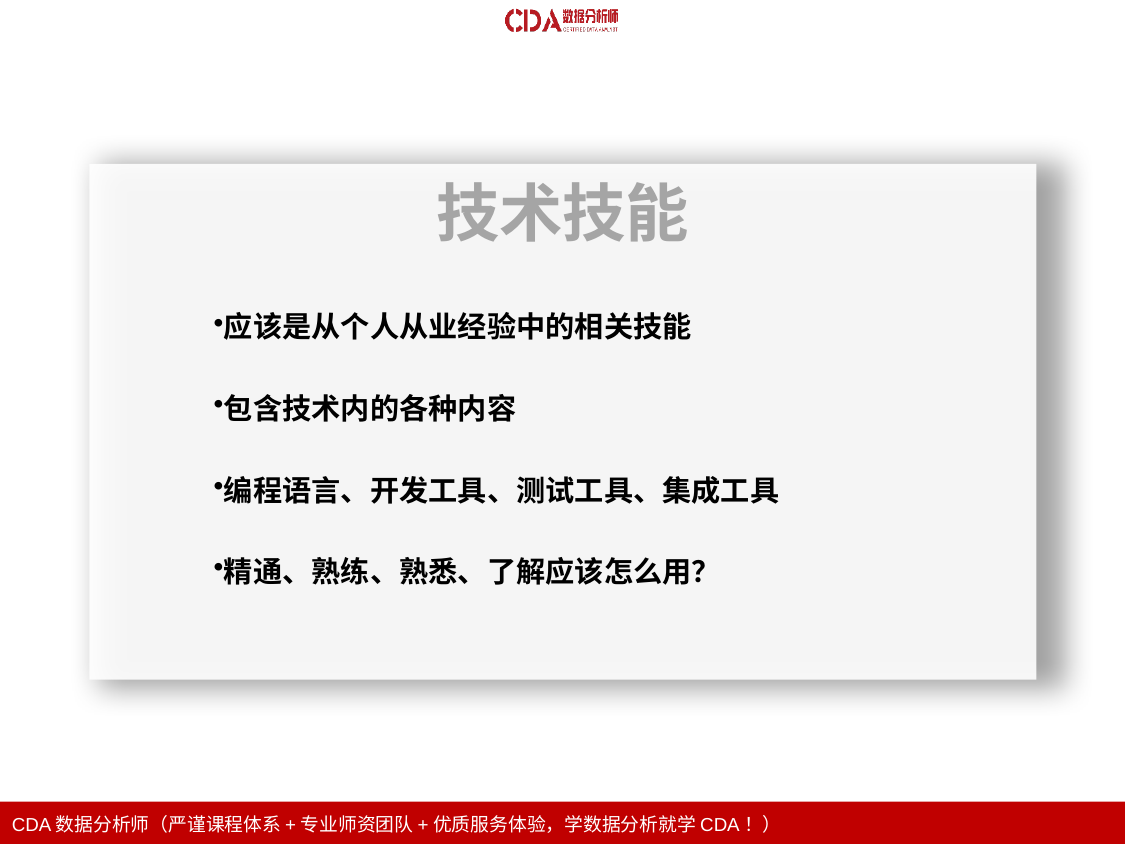

技术技能
应该是从个人从业经验中的相关技能

包含技术内的各种内容

编程语言、开发工具、测试工具、集成工具

精通、熟练、熟悉、了解应该怎么用？